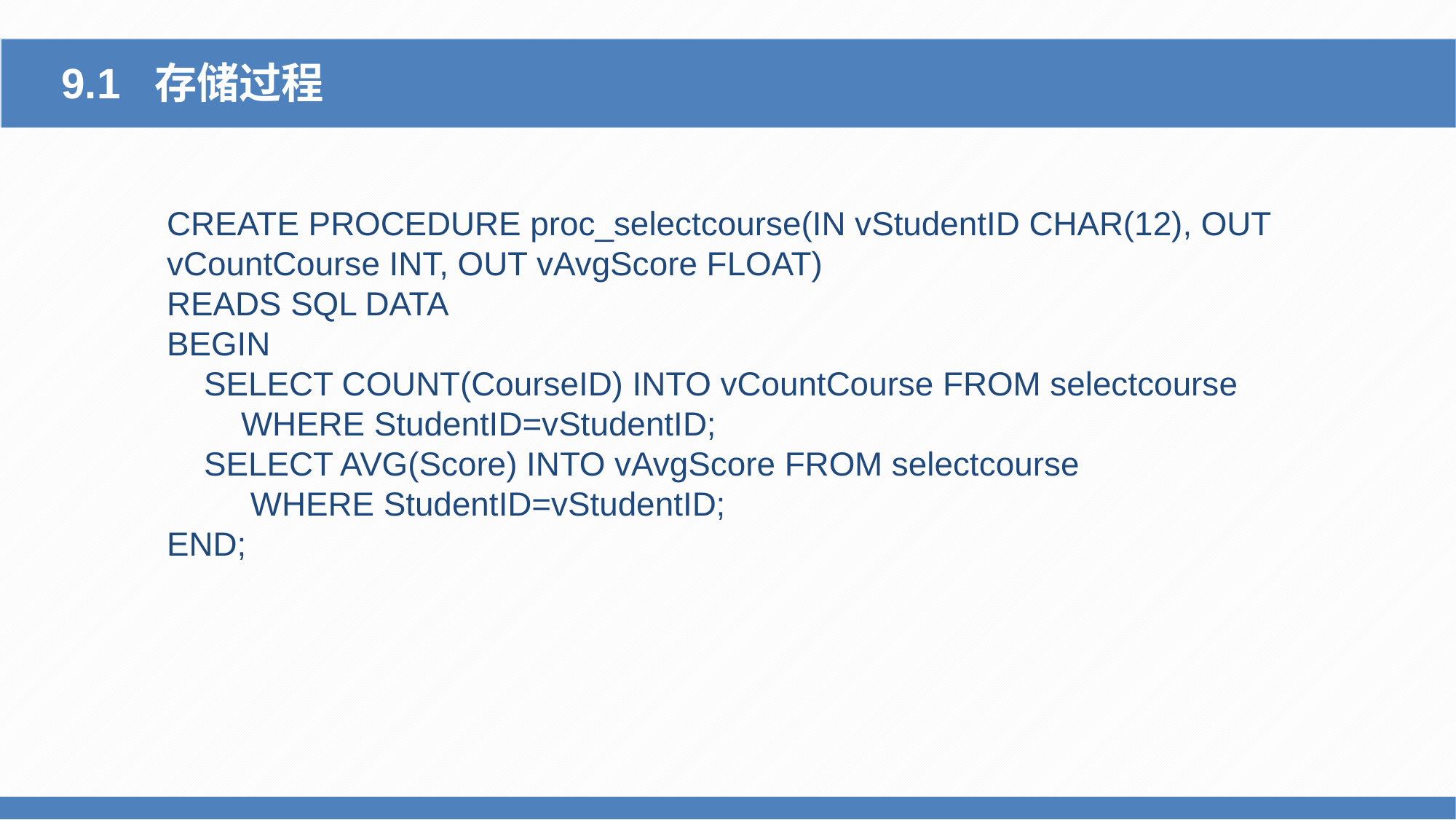

9.1  存储过程

CREATE PROCEDURE proc_selectcourse(IN vStudentID CHAR(12), OUT vCountCourse INT, OUT vAvgScore FLOAT)
READS SQL DATA
BEGIN
    SELECT COUNT(CourseID) INTO vCountCourse FROM selectcourse
        WHERE StudentID=vStudentID;
    SELECT AVG(Score) INTO vAvgScore FROM selectcourse
         WHERE StudentID=vStudentID;
END;